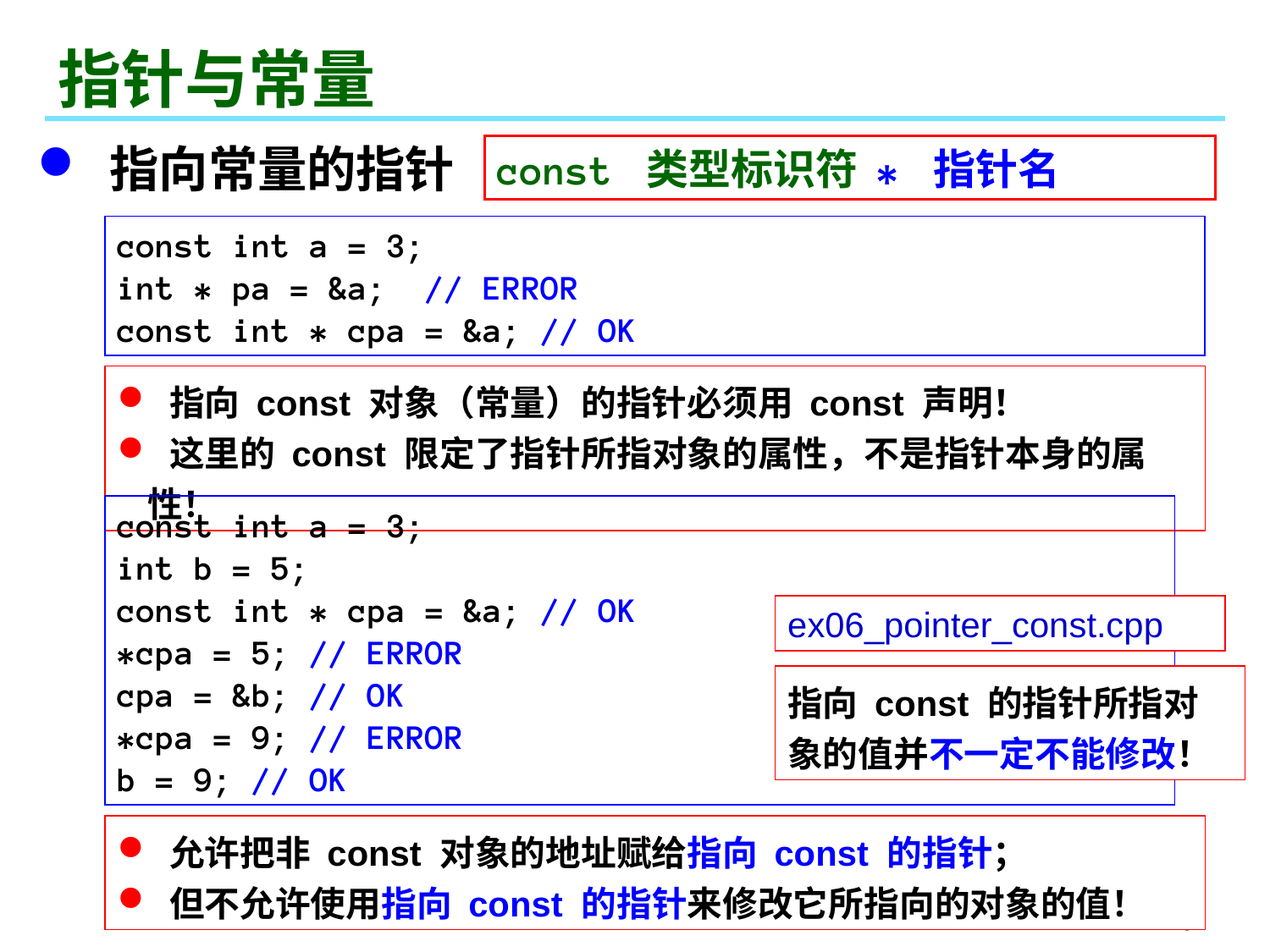

# 指针与常量
 指向常量的指针
const 类型标识符 * 指针名
const int a = 3;
int * pa = &a;  // ERROR
const int * cpa = &a; // OK
 指向 const 对象（常量）的指针必须用 const 声明！
 这里的 const 限定了指针所指对象的属性，不是指针本身的属性！
const int a = 3;
int b = 5;
const int * cpa = &a; // OK
*cpa = 5; // ERROR
cpa = &b; // OK
*cpa = 9; // ERROR
b = 9; // OK
ex06_pointer_const.cpp
指向 const 的指针所指对象的值并不一定不能修改！
 允许把非 const 对象的地址赋给指向 const 的指针；
 但不允许使用指向 const 的指针来修改它所指向的对象的值！
8